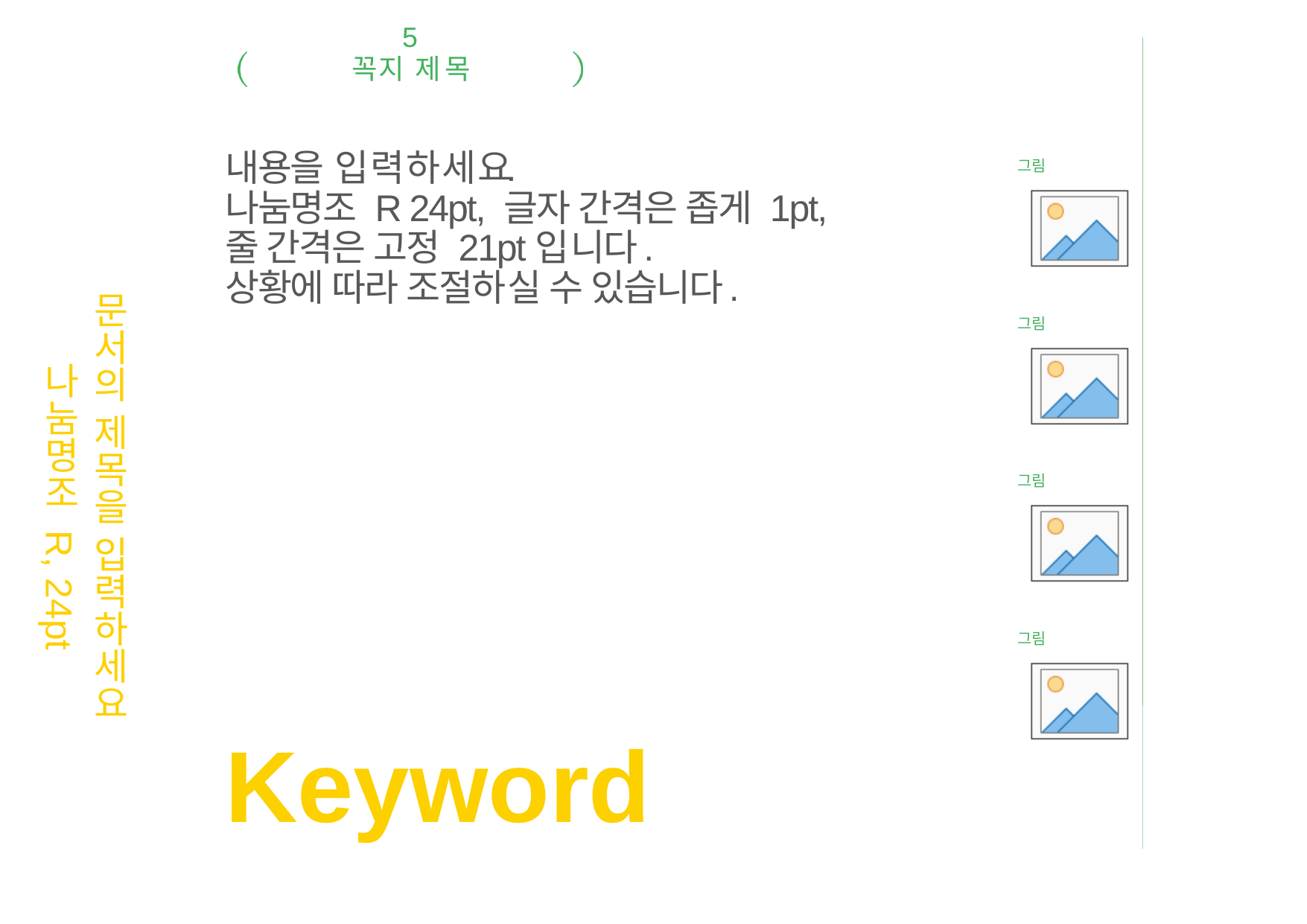

5
꼭지 제목
문서의 제목을 입력하세요
나눔명조 R, 24pt
내용을 입력하세요.
나눔명조 R 24pt, 글자 간격은 좁게 1pt,
줄 간격은 고정 21pt입니다.
상황에 따라 조절하실 수 있습니다.

Keyword